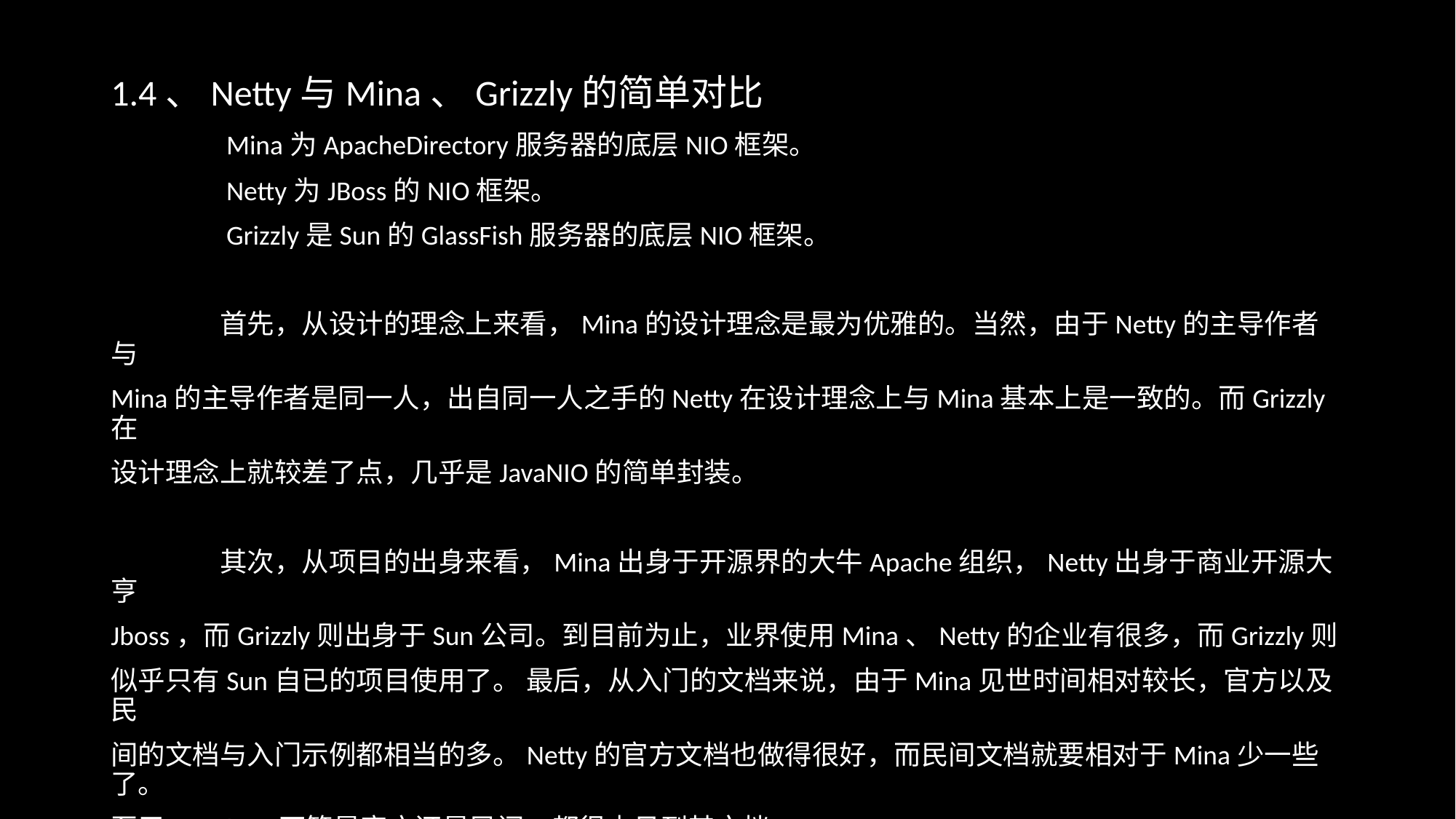

1.4、Netty与Mina、Grizzly的简单对比
	 Mina为ApacheDirectory服务器的底层NIO框架。
	 Netty为JBoss的NIO框架。
	 Grizzly是Sun的GlassFish服务器的底层NIO框架。

	首先，从设计的理念上来看，Mina的设计理念是最为优雅的。当然，由于Netty的主导作者与
Mina的主导作者是同一人，出自同一人之手的Netty在设计理念上与Mina基本上是一致的。而Grizzly在
设计理念上就较差了点，几乎是JavaNIO的简单封装。

	其次，从项目的出身来看，Mina出身于开源界的大牛Apache组织，Netty出身于商业开源大亨
Jboss，而Grizzly则出身于Sun公司。到目前为止，业界使用Mina、Netty的企业有很多，而Grizzly则
似乎只有Sun自已的项目使用了。 最后，从入门的文档来说，由于Mina见世时间相对较长，官方以及民
间的文档与入门示例都相当的多。Netty的官方文档也做得很好，而民间文档就要相对于Mina少一些了。
至于Grizzly，不管是官方还是民间，都很少见到其文档。